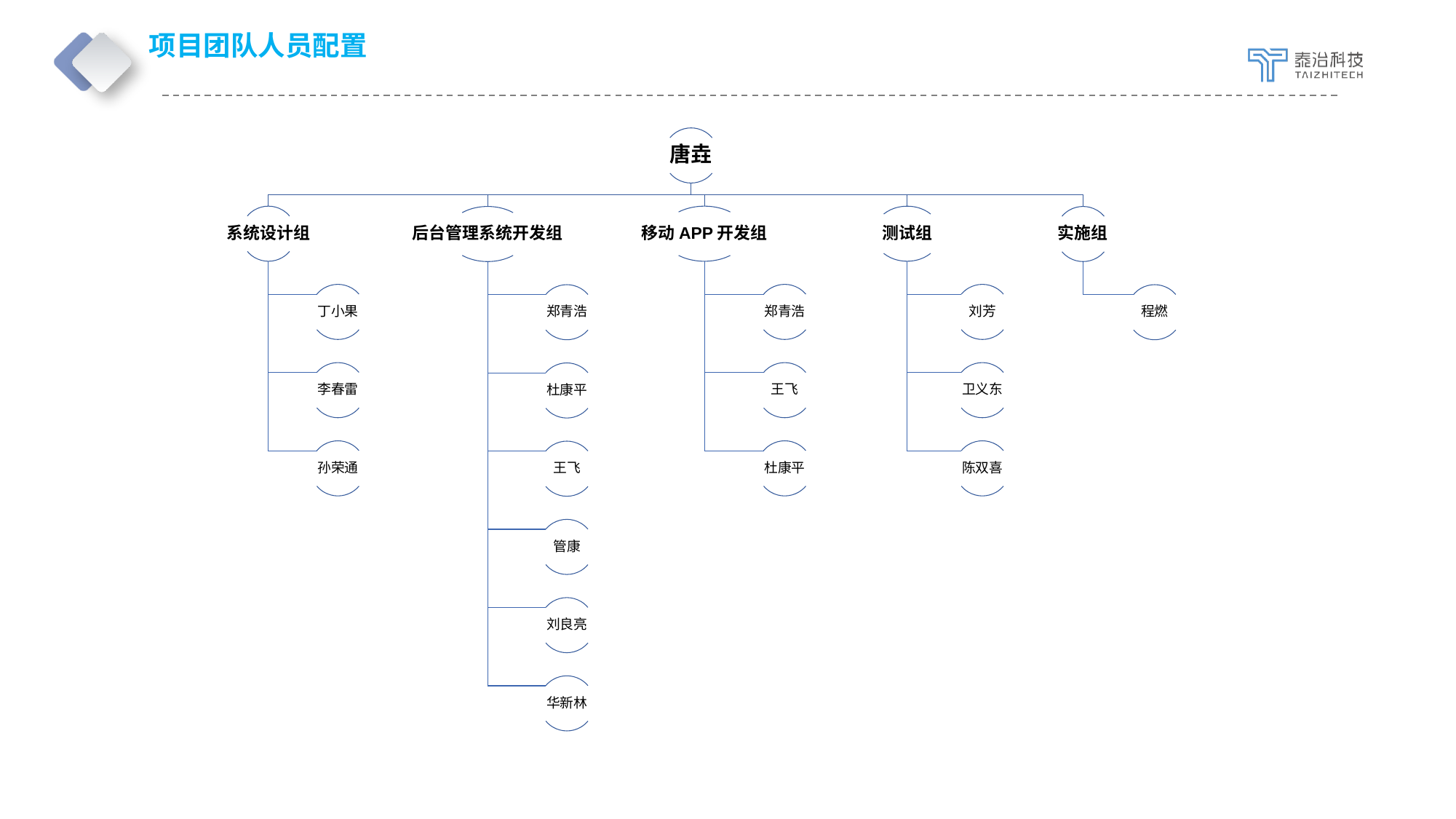

# 项目团队人员配置
唐垚
系统设计组
丁小果
李春雷
孙荣通
后台管理系统开发组
郑青浩
杜康平
王飞
管康
刘良亮
华新林
移动APP开发组
郑青浩
王飞
杜康平
测试组
刘芳
卫义东
陈双喜
实施组
程燃